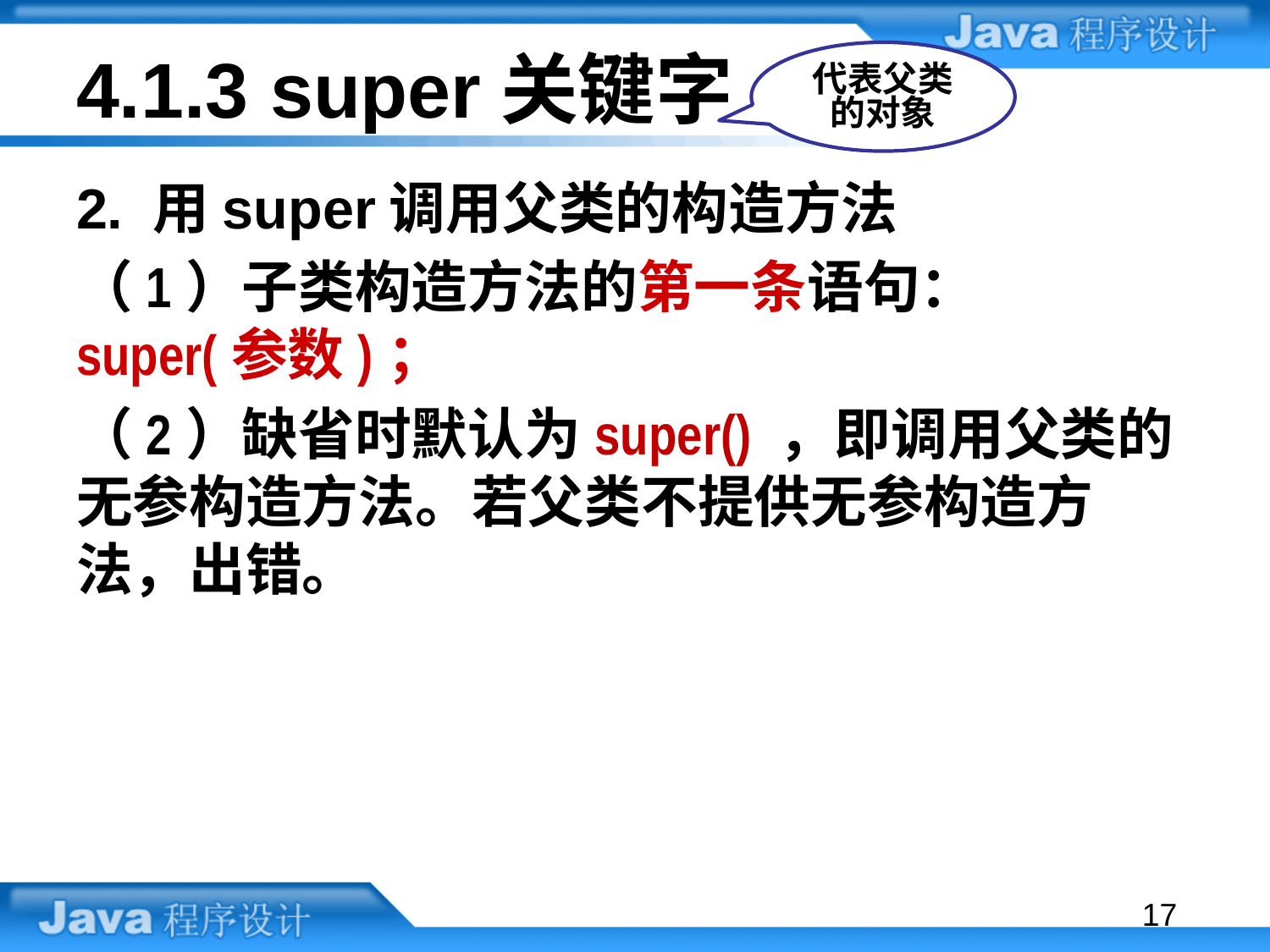

# 4.1.3 super关键字
代表父类的对象
2. 用super调用父类的构造方法
（1）子类构造方法的第一条语句：super(参数)；
（2）缺省时默认为super() ，即调用父类的无参构造方法。若父类不提供无参构造方法，出错。